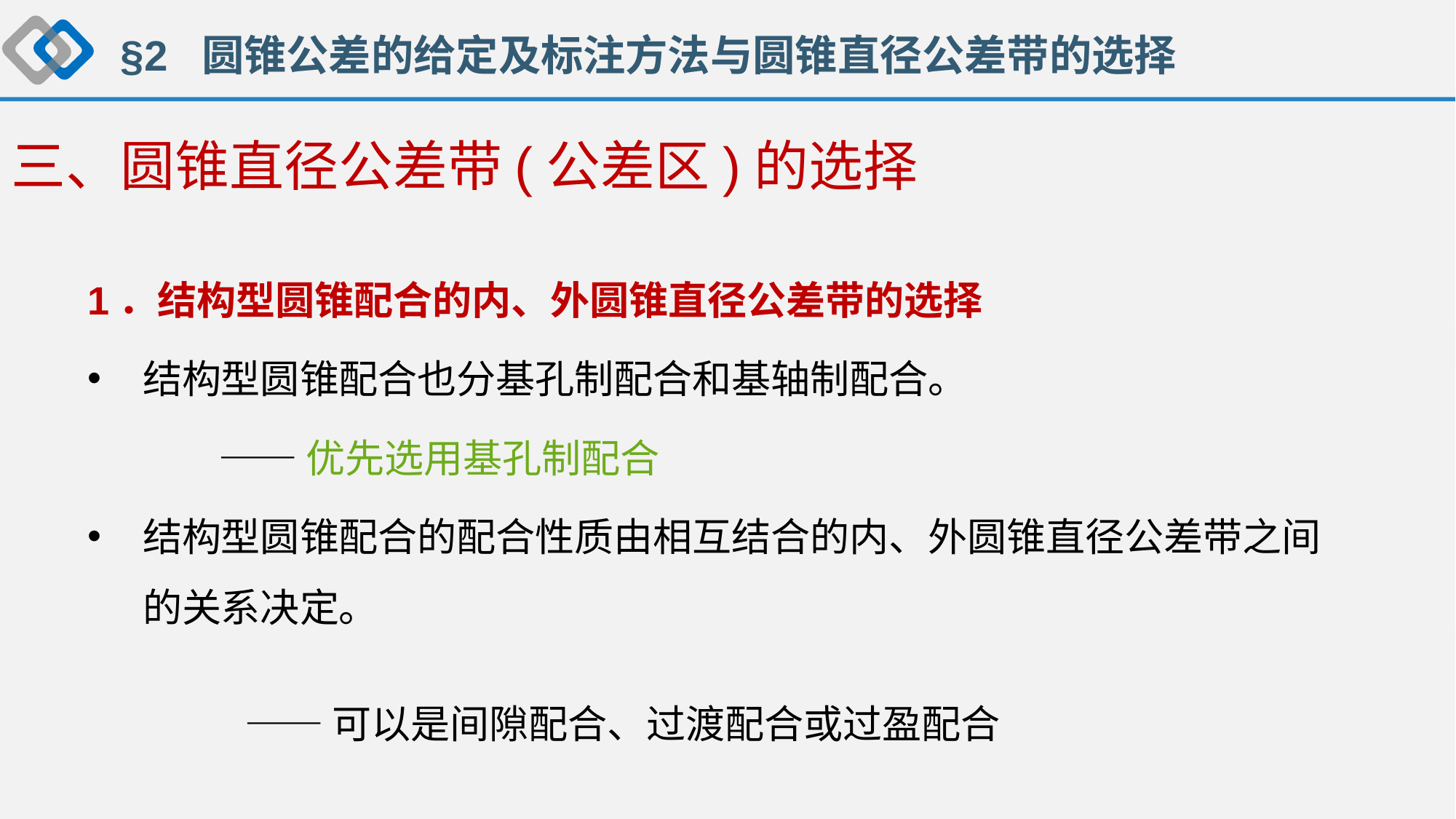

§2  圆锥公差的给定及标注方法与圆锥直径公差带的选择
三、圆锥直径公差带(公差区)的选择
1．结构型圆锥配合的内、外圆锥直径公差带的选择
结构型圆锥配合也分基孔制配合和基轴制配合。
               ——优先选用基孔制配合
结构型圆锥配合的配合性质由相互结合的内、外圆锥直径公差带之间的关系决定。
                  ——可以是间隙配合、过渡配合或过盈配合